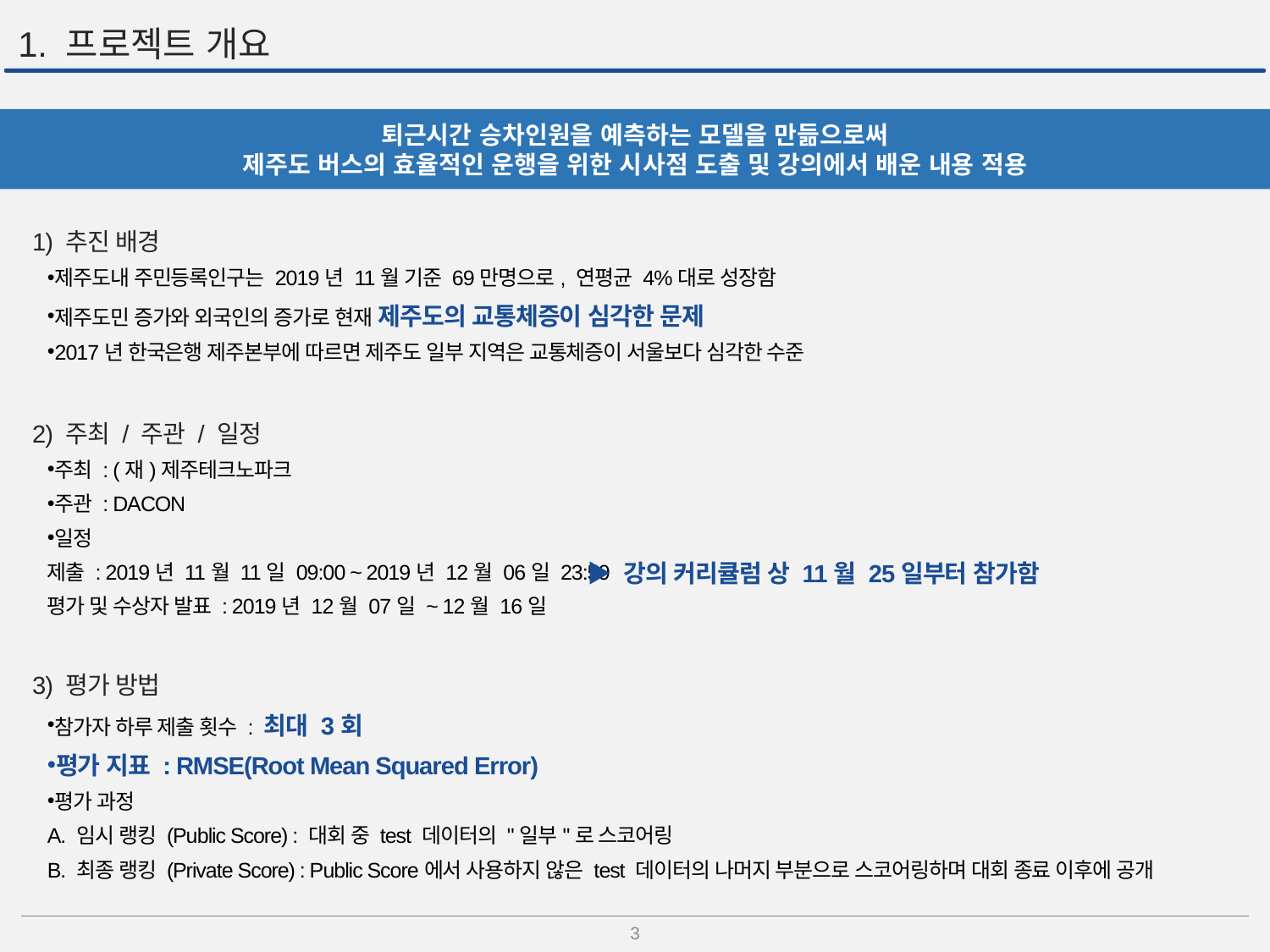

# 1. 프로젝트 개요
퇴근시간 승차인원을 예측하는 모델을 만듦으로써
 제주도 버스의 효율적인 운행을 위한 시사점 도출 및 강의에서 배운 내용 적용
1) 추진 배경
제주도내 주민등록인구는 2019년 11월 기준 69만명으로, 연평균 4%대로 성장함
제주도민 증가와 외국인의 증가로 현재 제주도의 교통체증이 심각한 문제
2017년 한국은행 제주본부에 따르면 제주도 일부 지역은 교통체증이 서울보다 심각한 수준
2) 주최 / 주관 / 일정
주최 : (재)제주테크노파크
주관 : DACON
일정
제출 : 2019년 11월 11일 09:00 ~ 2019년 12월 06일 23:59
평가 및 수상자 발표 : 2019년 12월 07일 ~ 12월 16일
▶ 강의 커리큘럼 상 11월 25일부터 참가함
3) 평가 방법
참가자 하루 제출 횟수 : 최대 3회
평가 지표 : RMSE(Root Mean Squared Error)
평가 과정
A. 임시 랭킹 (Public Score) : 대회 중 test 데이터의 "일부"로 스코어링
B. 최종 랭킹 (Private Score) : Public Score에서 사용하지 않은 test 데이터의 나머지 부분으로 스코어링하며 대회 종료 이후에 공개
3